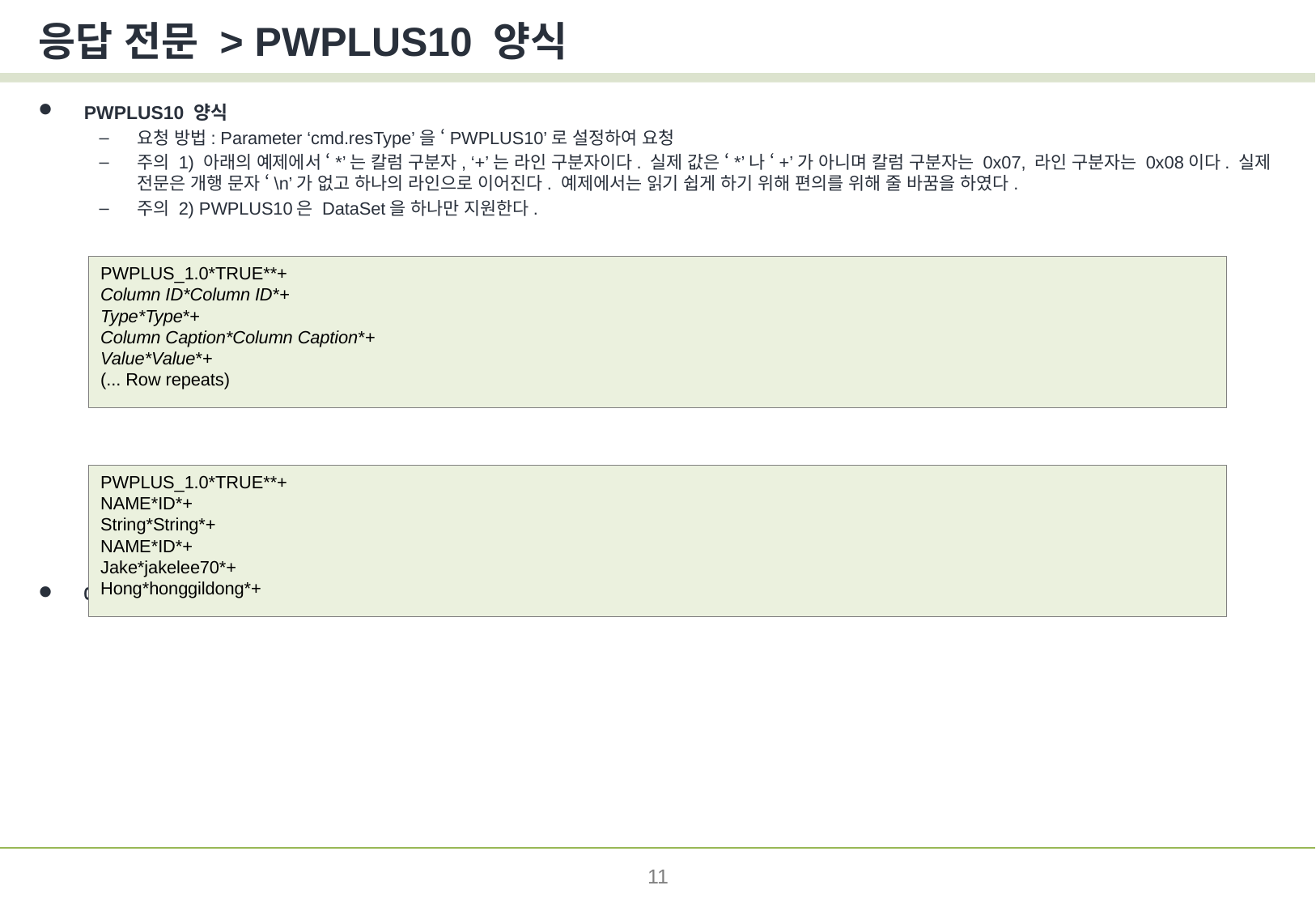

# 응답 전문 > PWPLUS10 양식
PWPLUS10 양식
요청 방법: Parameter ‘cmd.resType’을 ‘PWPLUS10’로 설정하여 요청
주의 1) 아래의 예제에서 ‘*’는 칼럼 구분자, ‘+’는 라인 구분자이다. 실제 값은 ‘*’나 ‘+’가 아니며 칼럼 구분자는 0x07, 라인 구분자는 0x08이다. 실제 전문은 개행 문자 ‘\n’가 없고 하나의 라인으로 이어진다. 예제에서는 읽기 쉽게 하기 위해 편의를 위해 줄 바꿈을 하였다.
주의 2) PWPLUS10은 DataSet을 하나만 지원한다.

예제
PWPLUS_1.0*TRUE**+
Column ID*Column ID*+
Type*Type*+
Column Caption*Column Caption*+
Value*Value*+
(... Row repeats)
PWPLUS_1.0*TRUE**+
NAME*ID*+
String*String*+
NAME*ID*+
Jake*jakelee70*+
Hong*honggildong*+
11